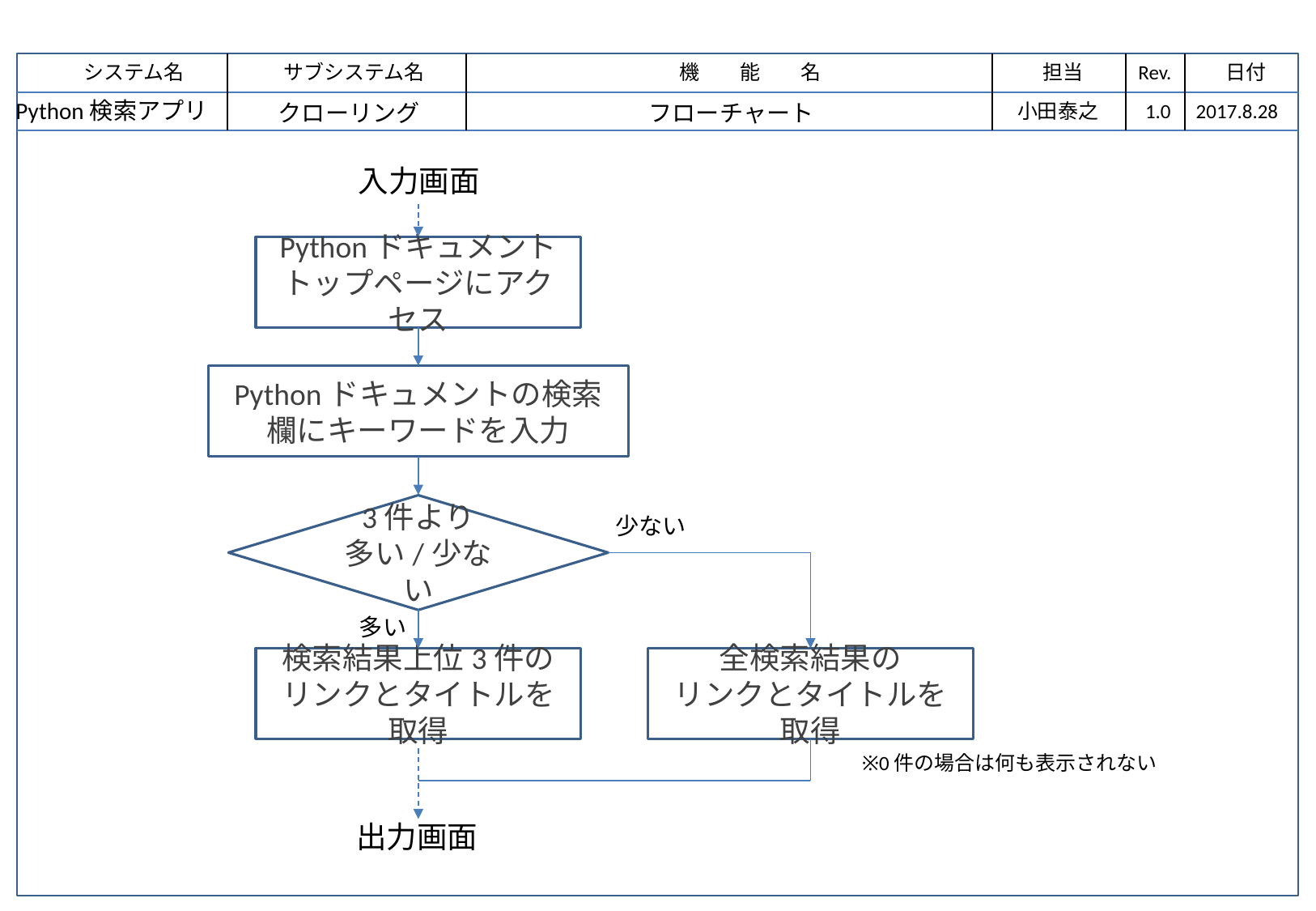

Python検索アプリ
クローリング
フローチャート
小田泰之
1.0
2017.8.28
入力画面
Pythonドキュメント
トップページにアクセス
Pythonドキュメントの検索欄にキーワードを入力
3件より
多い/少ない
少ない
多い
検索結果上位3件の
リンクとタイトルを取得
全検索結果の
リンクとタイトルを取得
※0件の場合は何も表示されない
出力画面